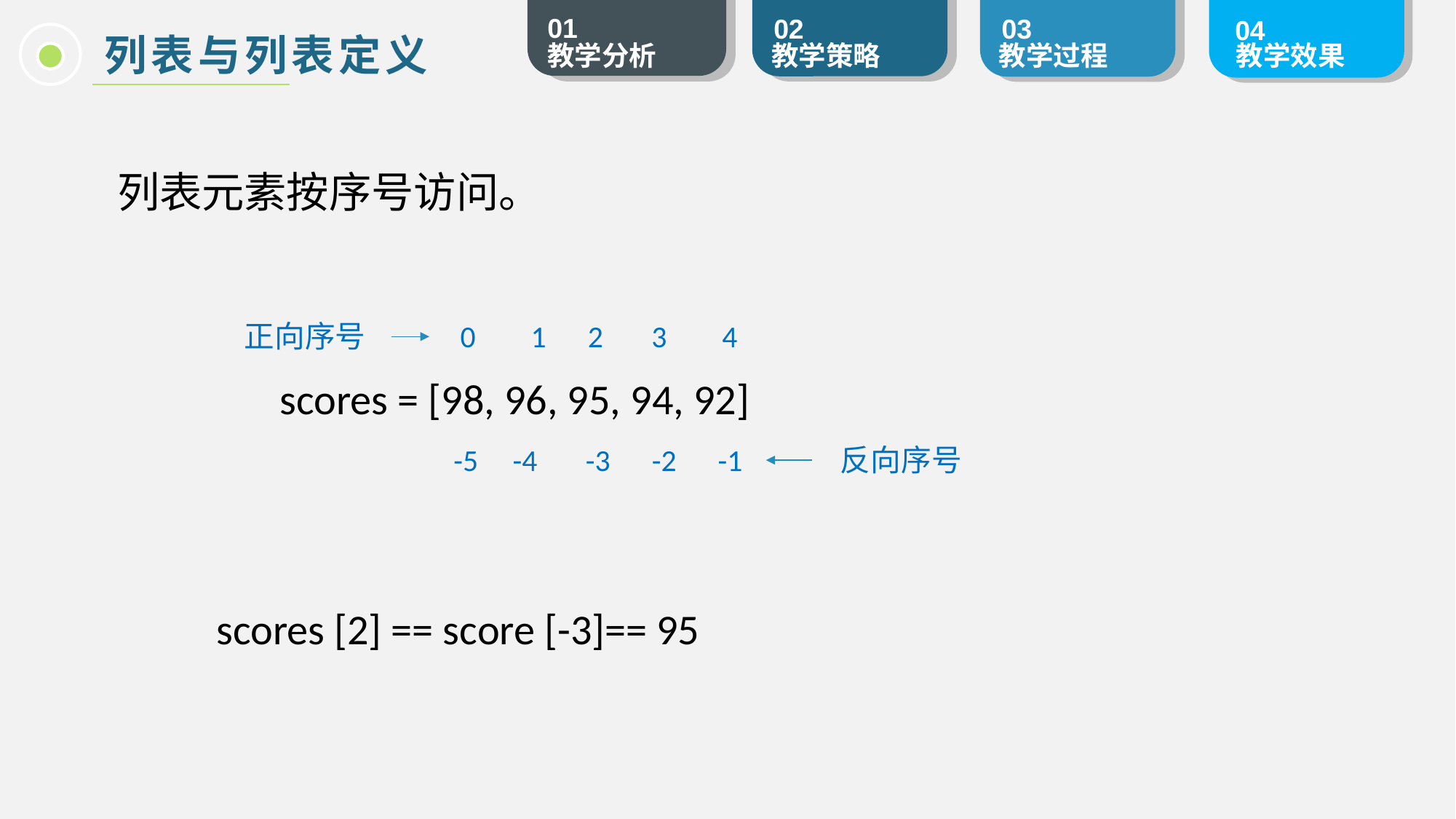

列表与列表定义

列表元素按序号访问。
正向序号             0        1      2       3        4
scores = [98, 96, 95, 94, 92]
          -5     -4       -3      -2      -1             反向序号
scores [2] == score [-3]== 95